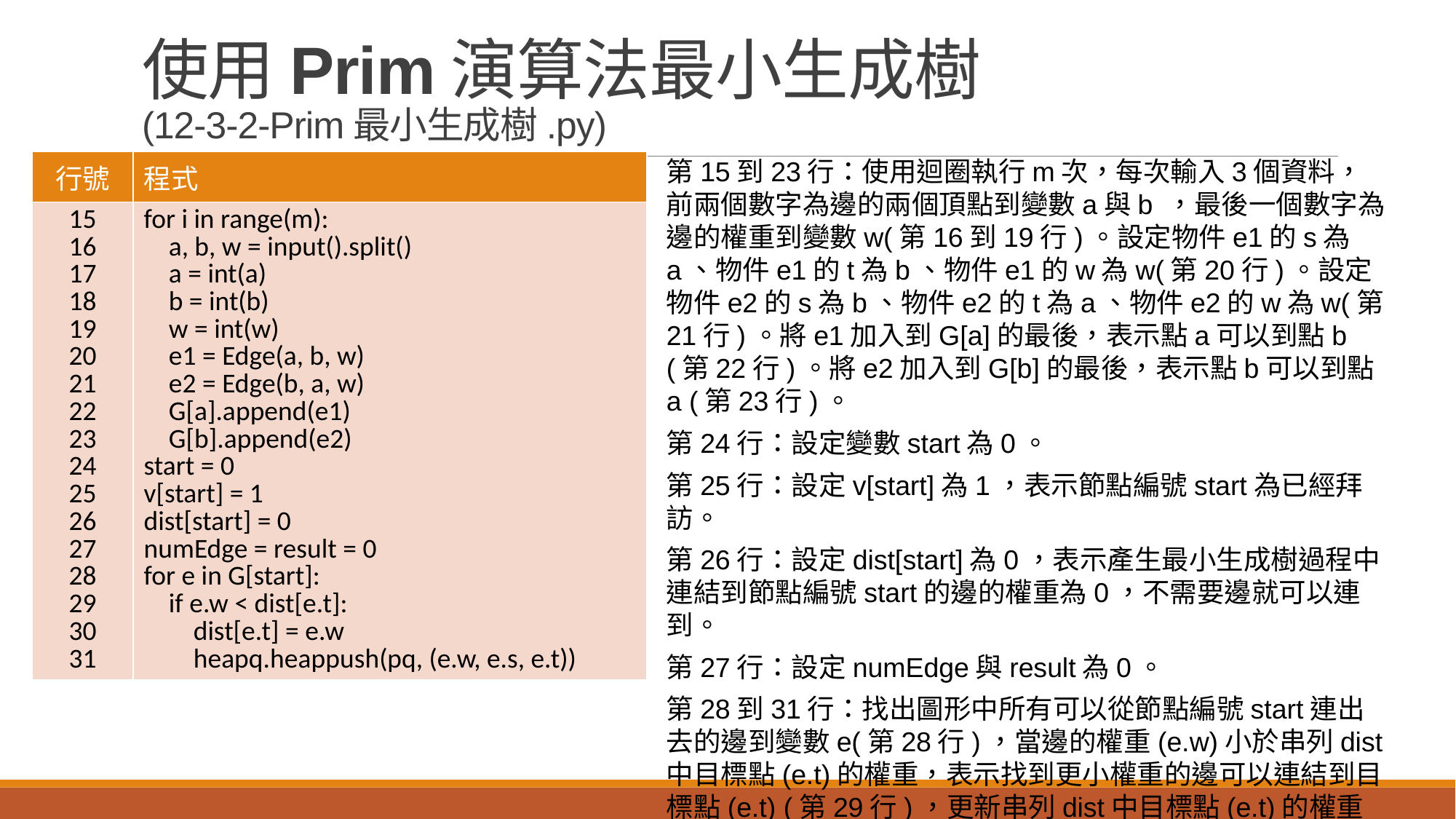

# 使用Prim演算法最小生成樹 (12-3-2-Prim最小生成樹.py)
第15到23行：使用迴圈執行m次，每次輸入3個資料，前兩個數字為邊的兩個頂點到變數a與b ，最後一個數字為邊的權重到變數w(第16到19行)。設定物件e1的s為a、物件e1的t為b、物件e1的w為w(第20行)。設定物件e2的s為b、物件e2的t為a、物件e2的w為w(第21行)。將e1加入到G[a]的最後，表示點a可以到點b (第22行)。將e2加入到G[b]的最後，表示點b可以到點a (第23行)。
第24行：設定變數start為0。
第25行：設定v[start]為1，表示節點編號start為已經拜訪。
第26行：設定dist[start]為0，表示產生最小生成樹過程中連結到節點編號start的邊的權重為0，不需要邊就可以連到。
第27行：設定numEdge與result為0。
第28到31行：找出圖形中所有可以從節點編號start連出去的邊到變數e(第28行)，當邊的權重(e.w)小於串列dist中目標點(e.t)的權重，表示找到更小權重的邊可以連結到目標點(e.t) (第29行)，更新串列dist中目標點(e.t)的權重為邊的權重(e.w) (第30行)，將(e.w, e.s, e.t)加入到串列pq，串列pq為heapq資料結構，e.w最小的會放在最上面(第31行)。

| 行號 | 程式 |
| --- | --- |
| 15 16 17 18 19 20 21 22 23 24 25 26 27 28 29 30 31 | for i in range(m): a, b, w = input().split() a = int(a) b = int(b) w = int(w) e1 = Edge(a, b, w) e2 = Edge(b, a, w) G[a].append(e1) G[b].append(e2) start = 0 v[start] = 1 dist[start] = 0 numEdge = result = 0 for e in G[start]: if e.w < dist[e.t]: dist[e.t] = e.w heapq.heappush(pq, (e.w, e.s, e.t)) |